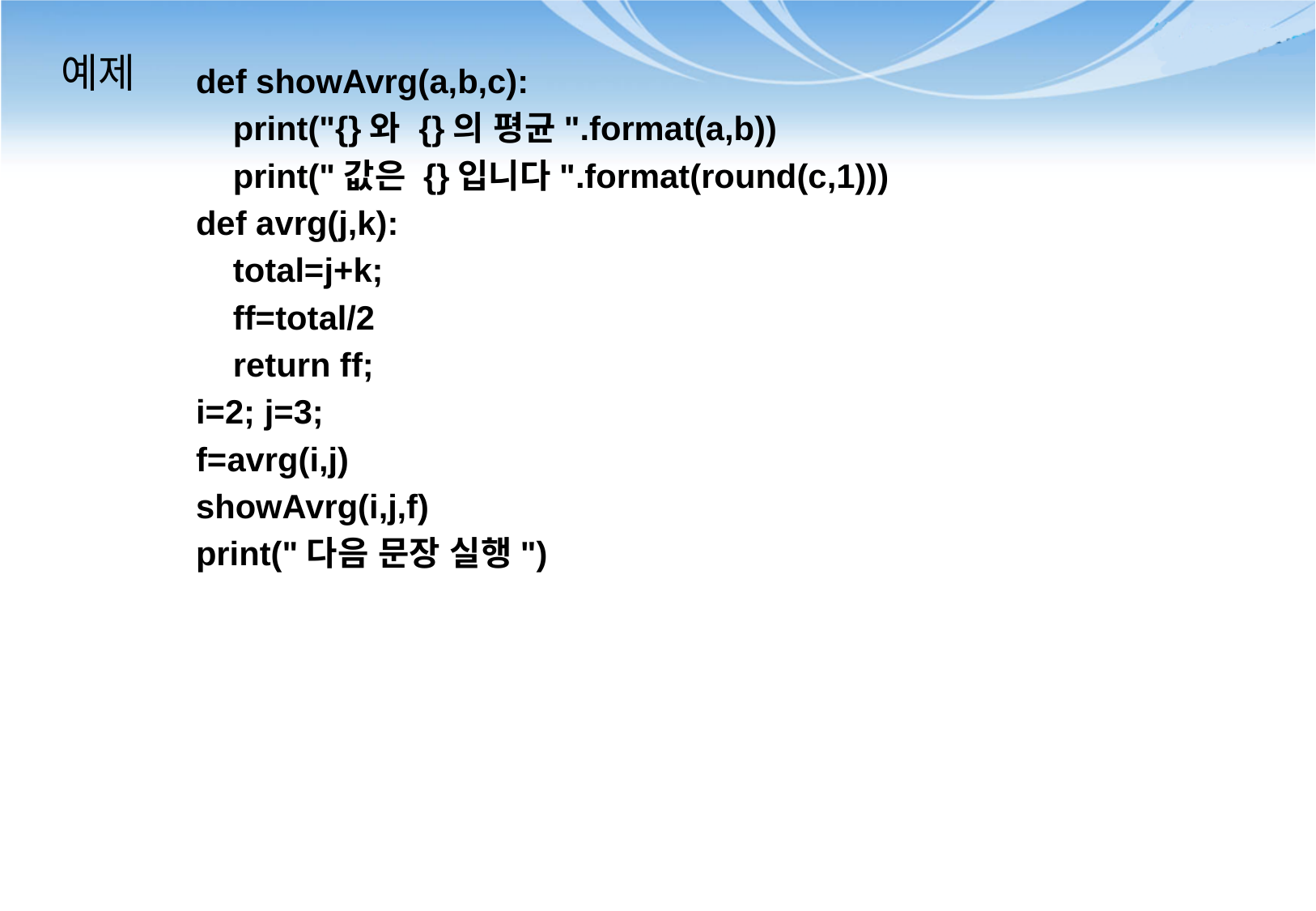

# 예제
def showAvrg(a,b,c):
    print("{}와 {}의 평균".format(a,b))
    print("값은 {}입니다".format(round(c,1)))
def avrg(j,k):
    total=j+k;
    ff=total/2
    return ff;
i=2; j=3;
f=avrg(i,j)
showAvrg(i,j,f)
print("다음 문장 실행")